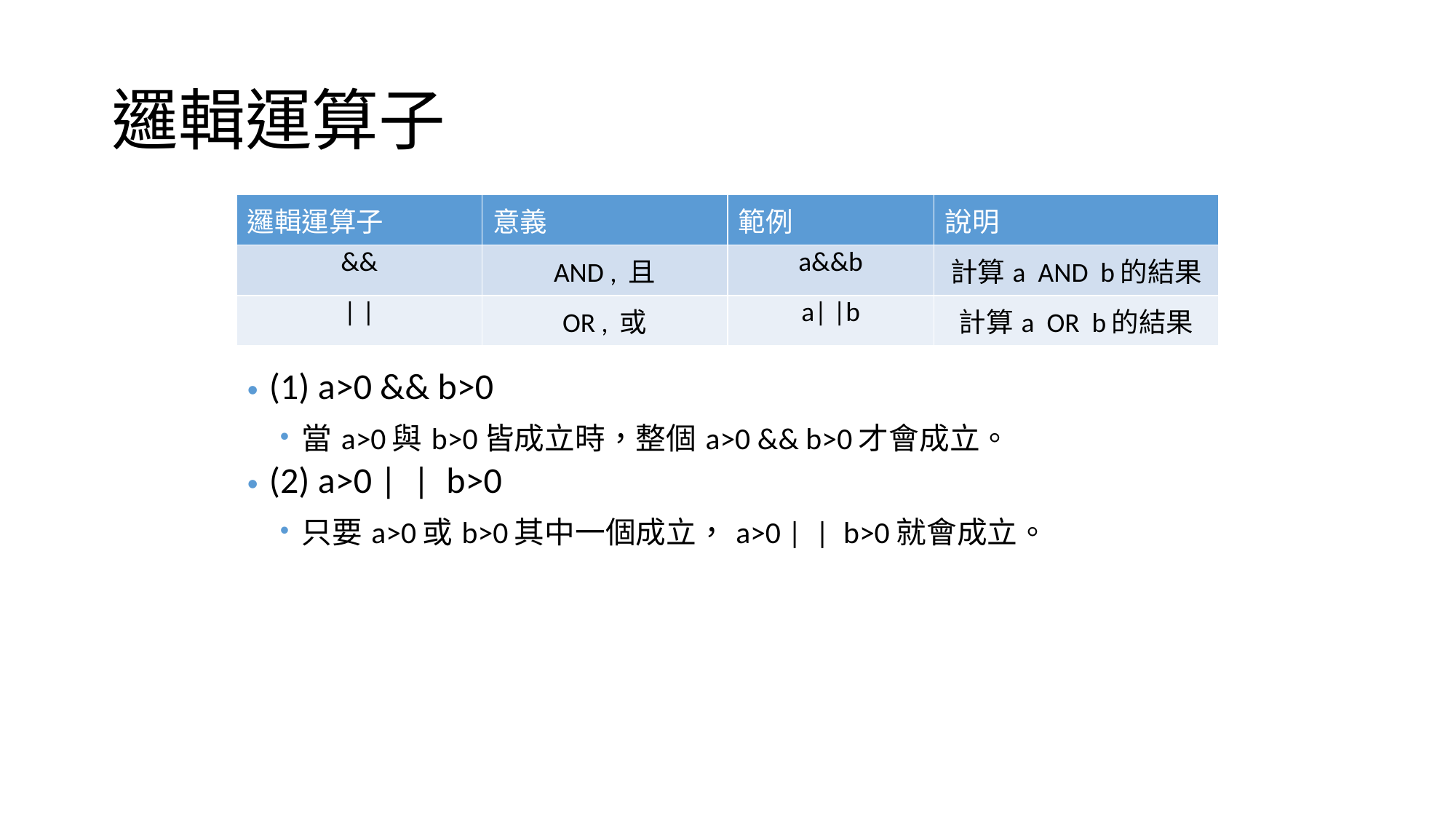

# 邏輯運算子
| 邏輯運算子 | 意義 | 範例 | 說明 |
| --- | --- | --- | --- |
| && | AND , 且 | a&&b | 計算a AND b的結果 |
| | | | OR , 或 | a| |b | 計算a OR b的結果 |
(1) a>0 && b>0
當a>0與b>0皆成立時，整個a>0 && b>0才會成立。
(2) a>0 |  |  b>0
只要a>0或b>0其中一個成立，a>0 |  |  b>0就會成立。